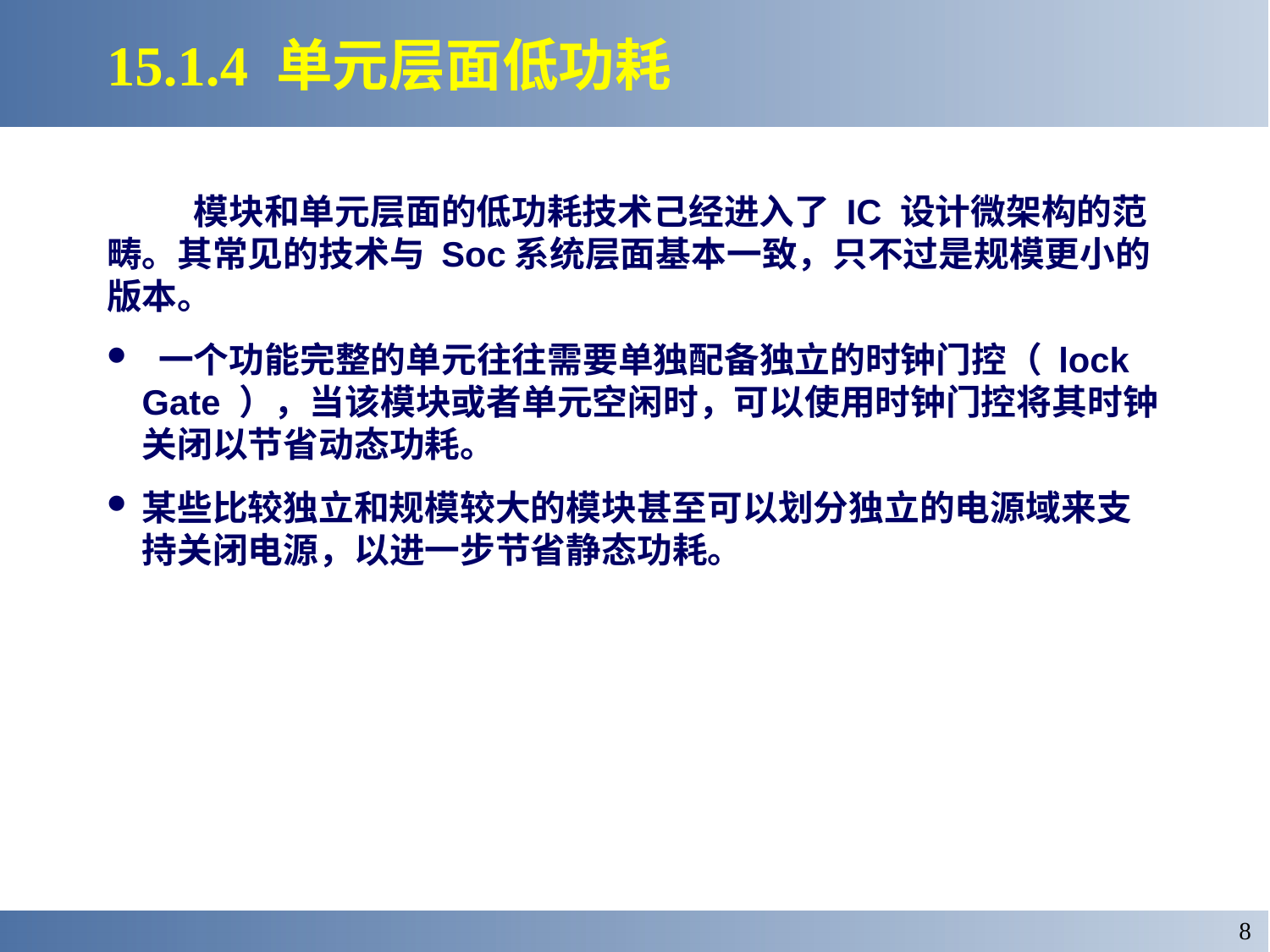

# 15.1.4 单元层面低功耗
 模块和单元层面的低功耗技术己经进入了 IC 设计微架构的范畴。其常见的技术与 Soc系统层面基本一致，只不过是规模更小的版本。
 一个功能完整的单元往往需要单独配备独立的时钟门控（ lock Gate ），当该模块或者单元空闲时，可以使用时钟门控将其时钟关闭以节省动态功耗。
某些比较独立和规模较大的模块甚至可以划分独立的电源域来支持关闭电源，以进一步节省静态功耗。